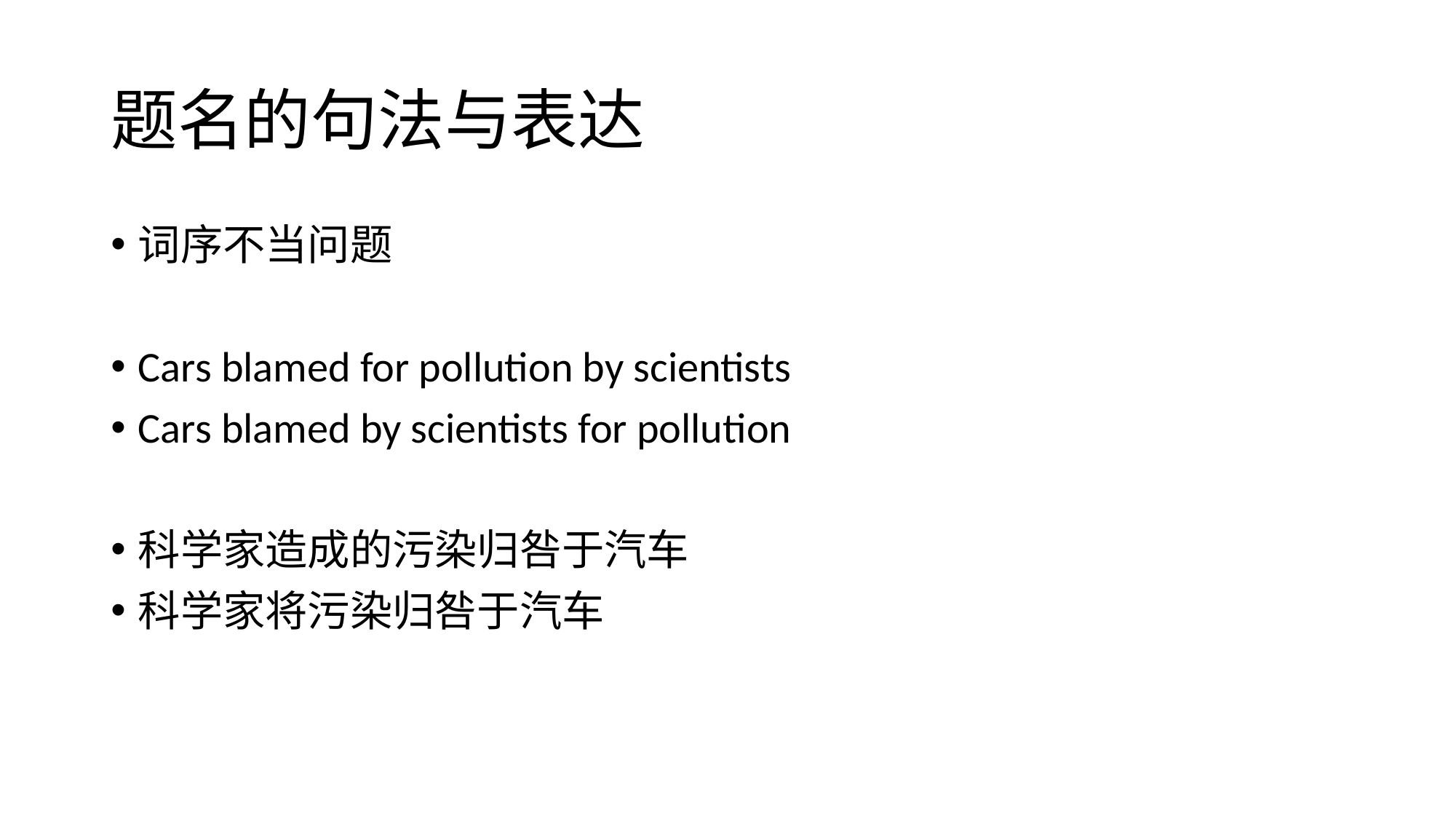

# 题名的句法与表达
词序不当问题

Cars blamed for pollution by scientists
Cars blamed by scientists for pollution

科学家造成的污染归咎于汽车
科学家将污染归咎于汽车